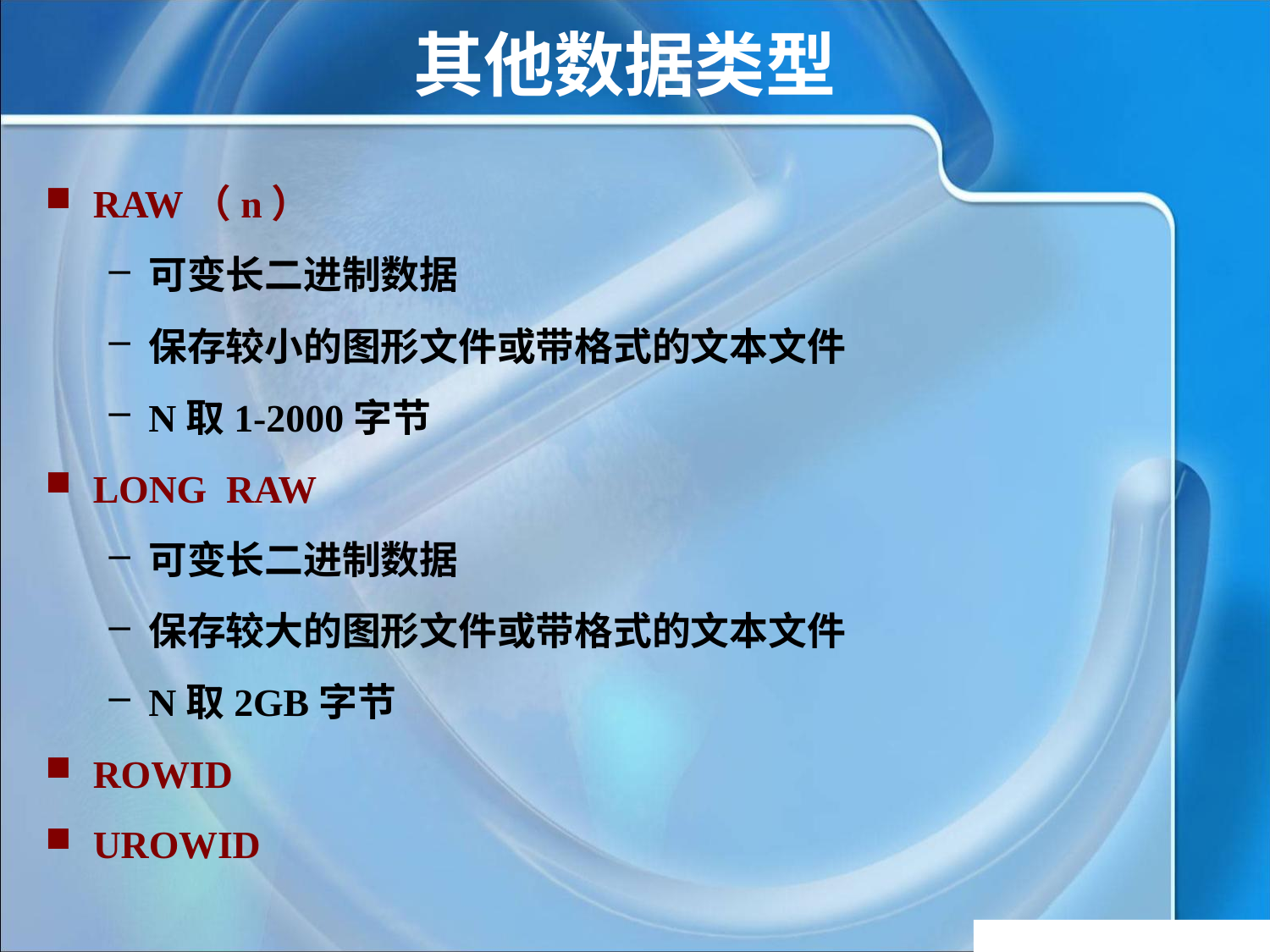

# 其他数据类型
RAW（n）
可变长二进制数据
保存较小的图形文件或带格式的文本文件
N取1-2000字节
LONG  RAW
可变长二进制数据
保存较大的图形文件或带格式的文本文件
N取2GB字节
ROWID
UROWID

18